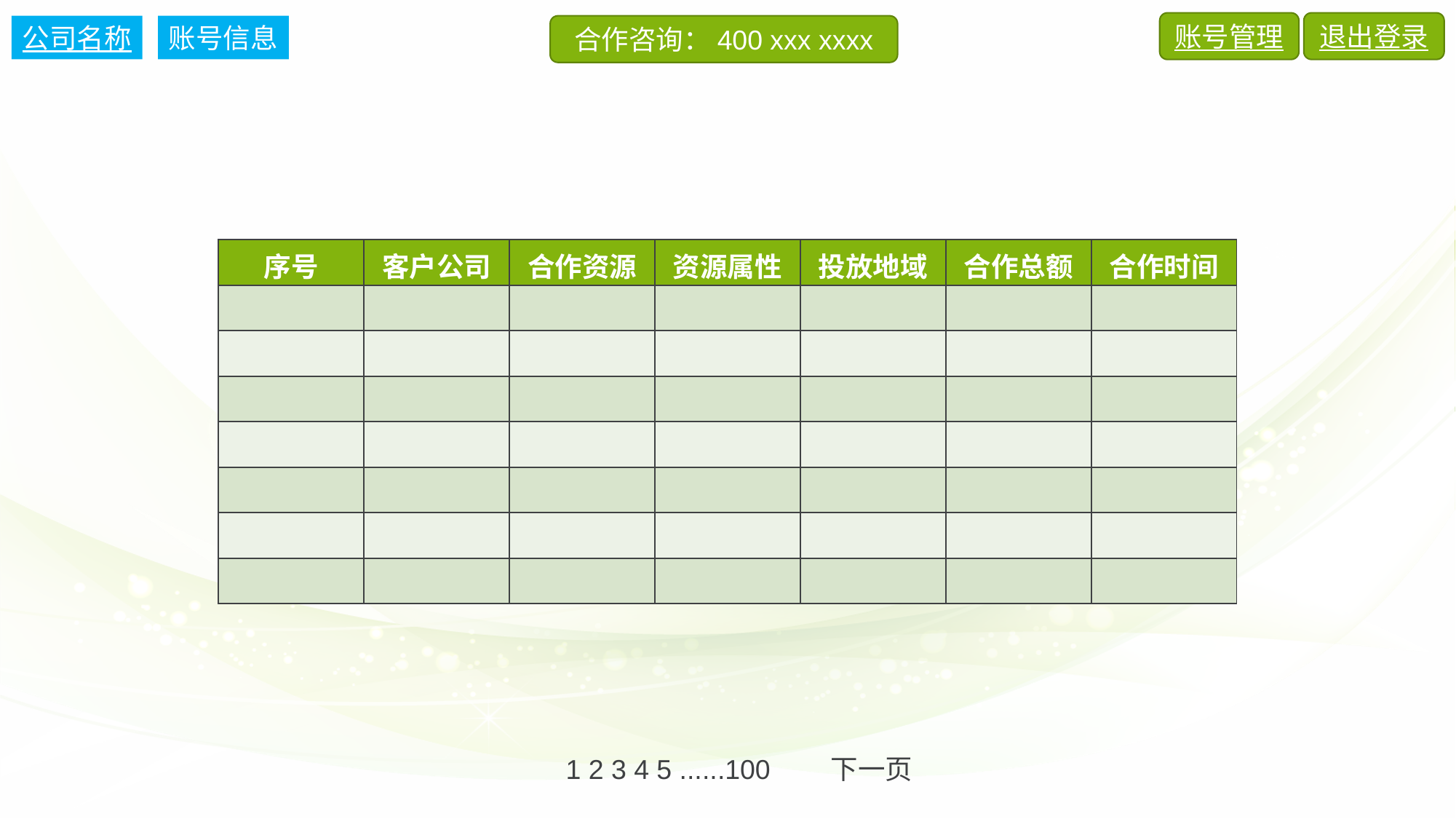

账号管理
退出登录
公司名称
账号信息
合作咨询：400 xxx xxxx
| 序号 | 客户公司 | 合作资源 | 资源属性 | 投放地域 | 合作总额 | 合作时间 |
| --- | --- | --- | --- | --- | --- | --- |
|  |  |  |  |  |  |  |
|  |  |  |  |  |  |  |
|  |  |  |  |  |  |  |
|  |  |  |  |  |  |  |
|  |  |  |  |  |  |  |
|  |  |  |  |  |  |  |
|  |  |  |  |  |  |  |
1 2 3 4 5 ......100       下一页